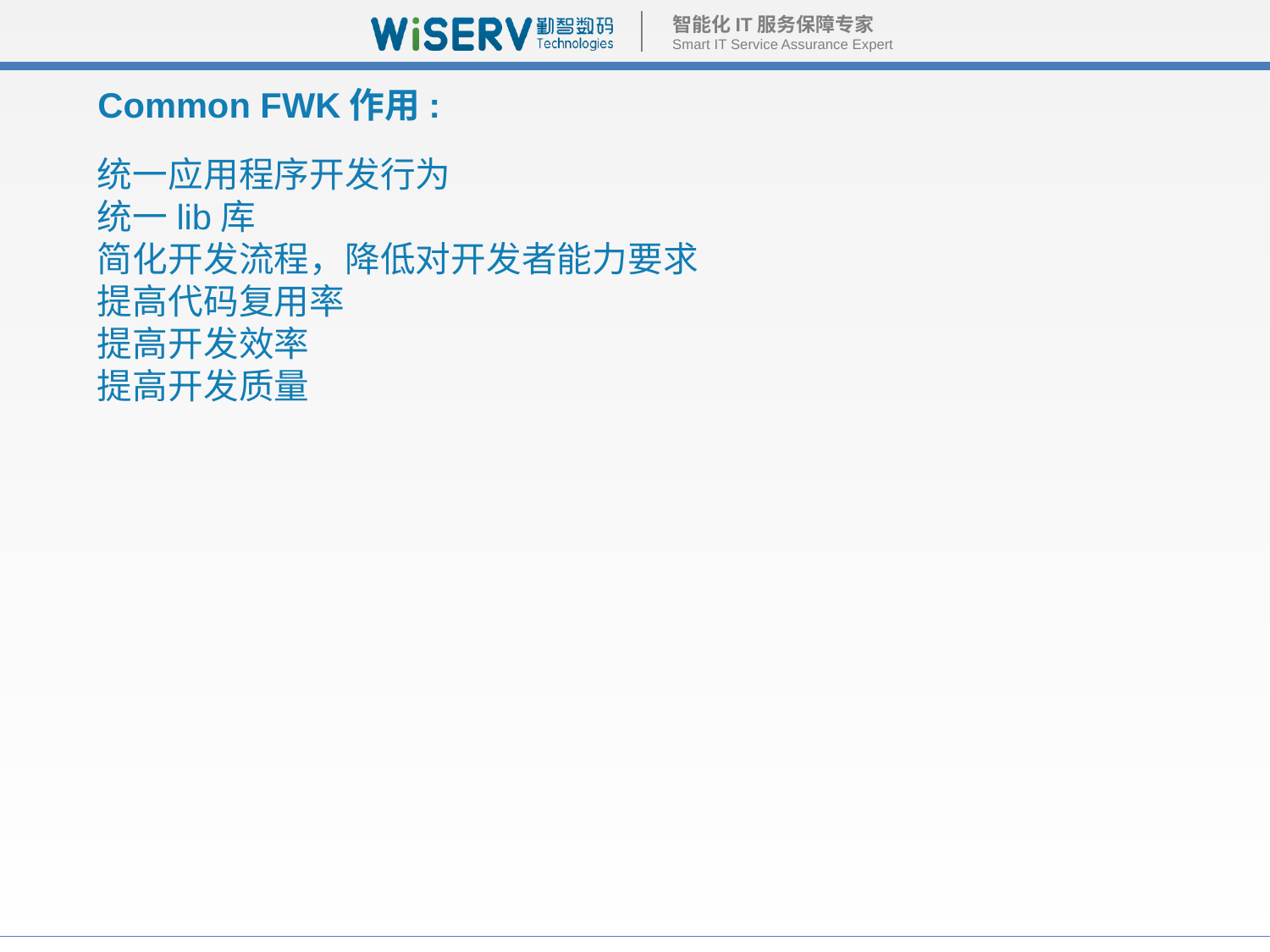

# Common FWK作用:
统一应用程序开发行为
统一lib库
简化开发流程，降低对开发者能力要求
提高代码复用率
提高开发效率
提高开发质量